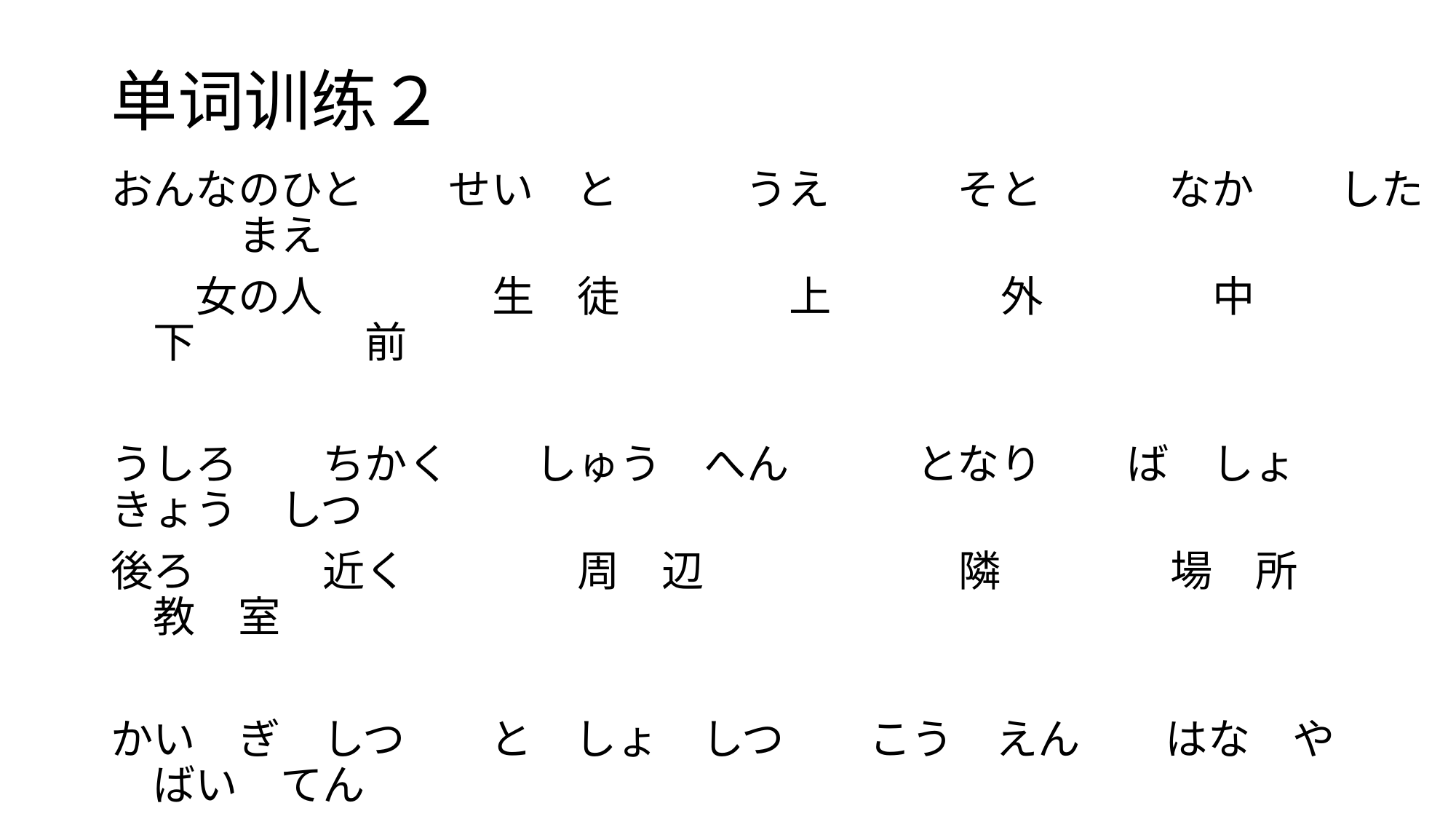

# 单词训练２
おんなのひと　　せい　と　　　うえ　　　そと　　　なか　　した　　　まえ
　　女の人　　　　生　徒　　　　上　　　　外　　　　中　　　　下　　　　前

うしろ　　ちかく　　しゅう　へん　　　となり　　ば　しょ　　きょう　しつ
後ろ　　　近く　　　　周　辺　　　　　　隣　　　　場　所　　　教　室

かい　ぎ　しつ　　と　しょ　しつ　　こう　えん　　はな　や　　　ばい　てん
会　議　室　　　　　図　書　室　　　公　園　　　　花　屋　　　　　売　店

えき　　　ち　か　てつ　　き　　　ひとり　ぐ　らし
駅　　　　地　下　鉄　　　木　　　一人　暮　らし